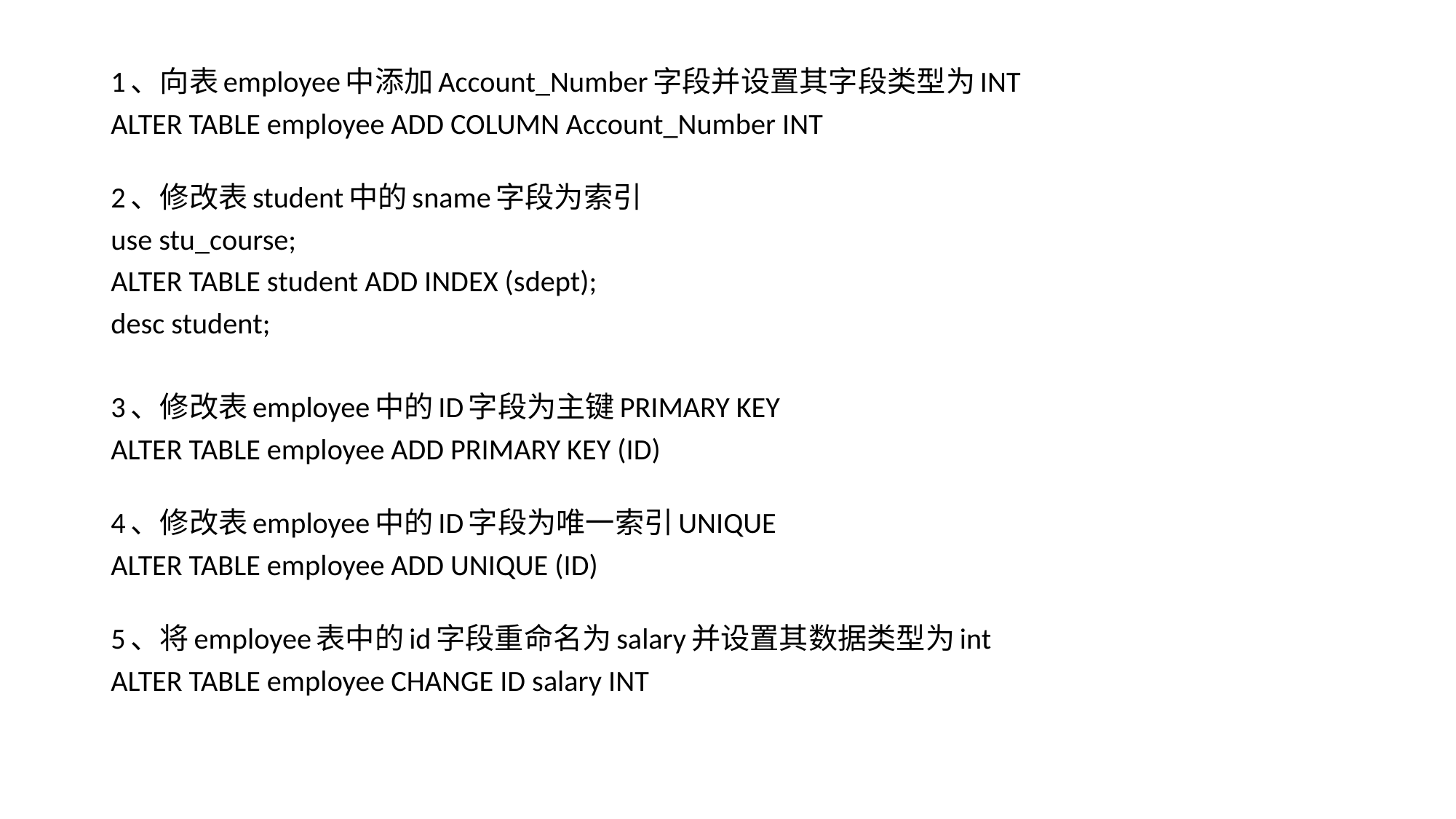

1、向表employee中添加Account_Number字段并设置其字段类型为INT
ALTER TABLE employee ADD COLUMN Account_Number INT
2、修改表student中的sname字段为索引
use stu_course;
ALTER TABLE student ADD INDEX (sdept);
desc student;

3、修改表employee中的ID字段为主键PRIMARY KEY
ALTER TABLE employee ADD PRIMARY KEY (ID)
4、修改表employee中的ID字段为唯一索引UNIQUE
ALTER TABLE employee ADD UNIQUE (ID)
5、将employee表中的id字段重命名为salary并设置其数据类型为int
ALTER TABLE employee CHANGE ID salary INT